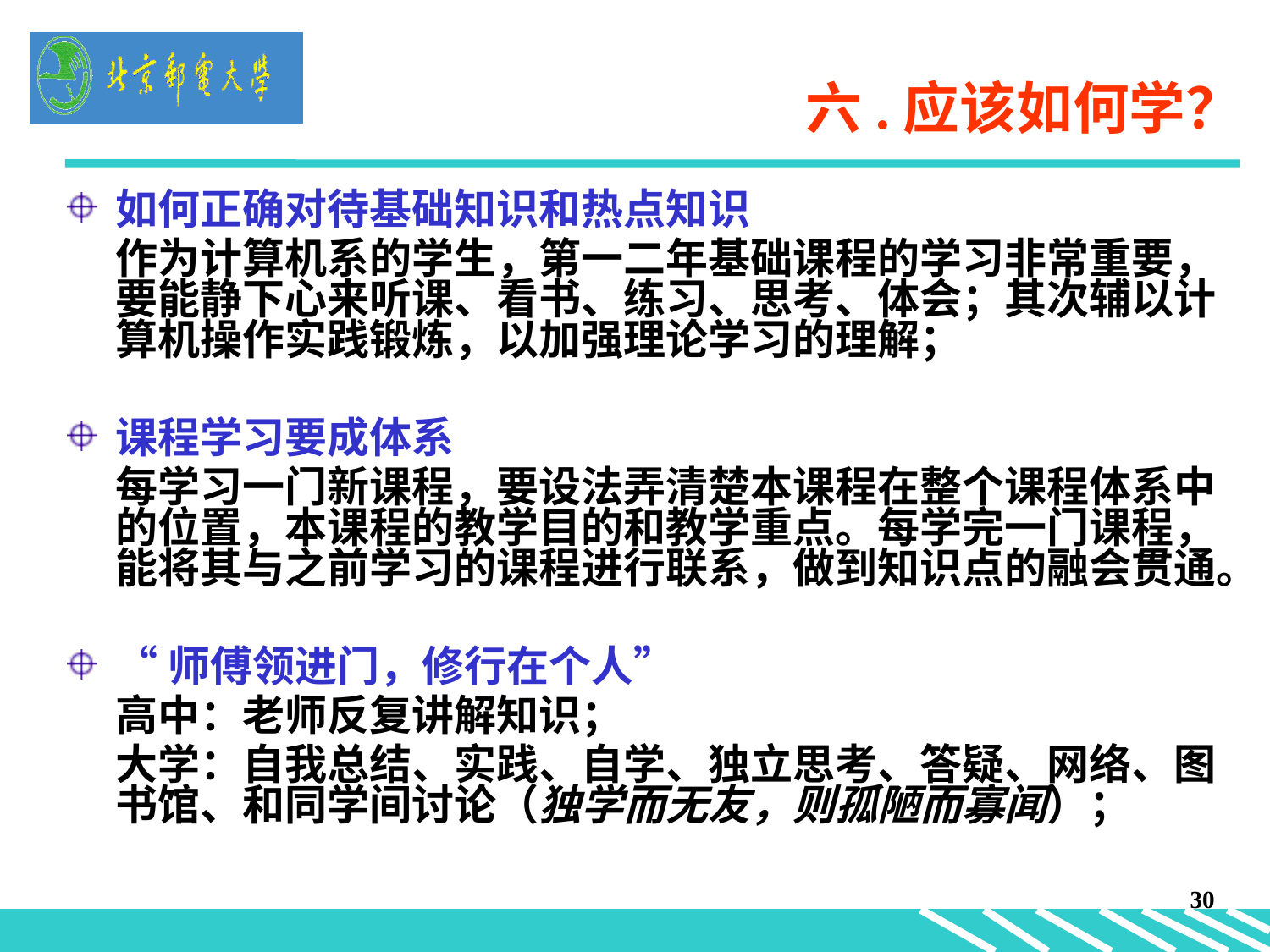

六.应该如何学？
如何正确对待基础知识和热点知识
	作为计算机系的学生，第一二年基础课程的学习非常重要，要能静下心来听课、看书、练习、思考、体会；其次辅以计算机操作实践锻炼，以加强理论学习的理解；

课程学习要成体系
	每学习一门新课程，要设法弄清楚本课程在整个课程体系中的位置，本课程的教学目的和教学重点。每学完一门课程，能将其与之前学习的课程进行联系，做到知识点的融会贯通。

“师傅领进门，修行在个人”
	高中：老师反复讲解知识；
	大学：自我总结、实践、自学、独立思考、答疑、网络、图书馆、和同学间讨论（独学而无友，则孤陋而寡闻）；
30